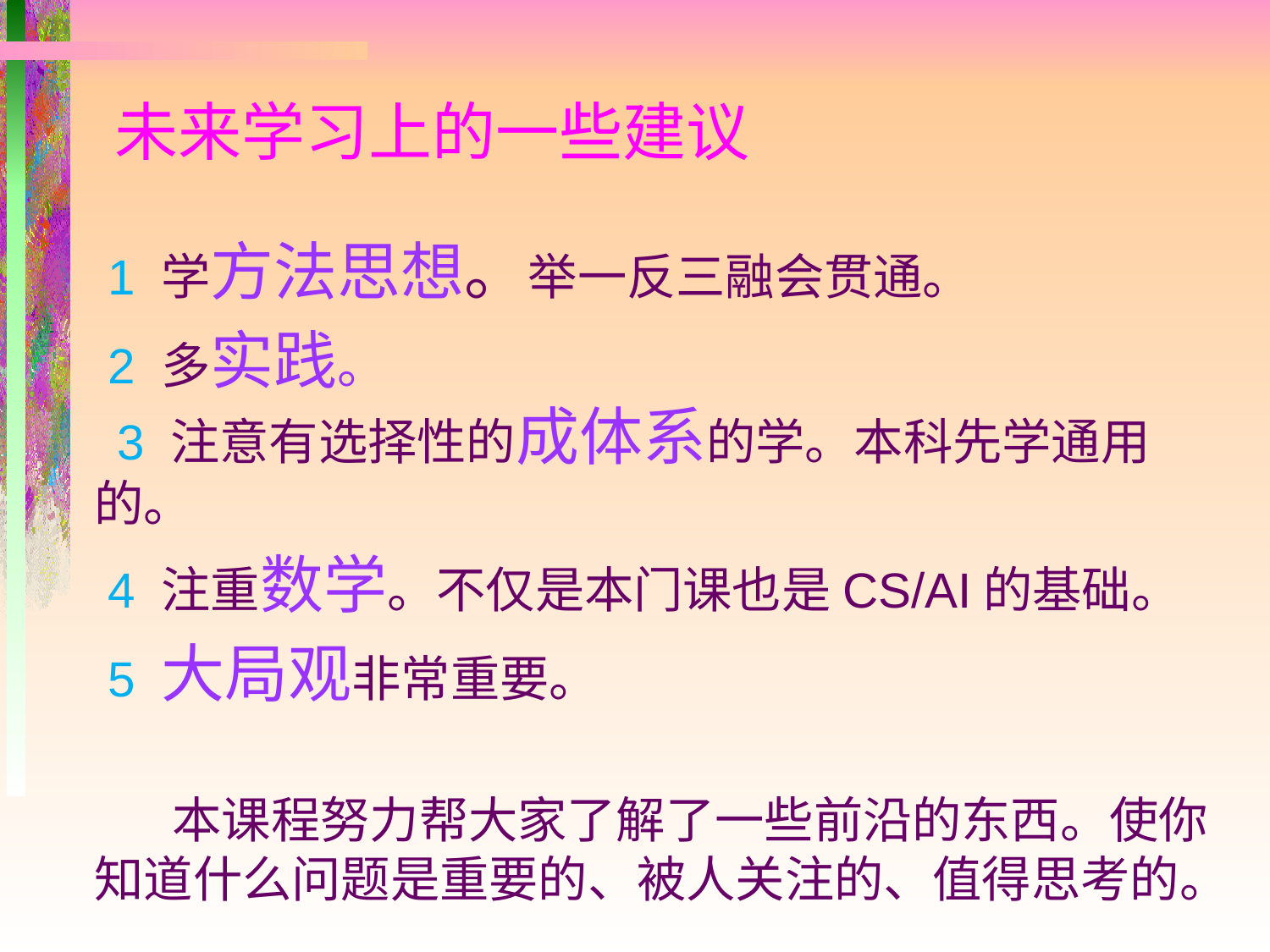

# 未来学习上的一些建议
 1 学方法思想。举一反三融会贯通。
 2 多实践。
 3 注意有选择性的成体系的学。本科先学通用的。
 4 注重数学。不仅是本门课也是CS/AI的基础。
 5 大局观非常重要。

      本课程努力帮大家了解了一些前沿的东西。使你知道什么问题是重要的、被人关注的、值得思考的。